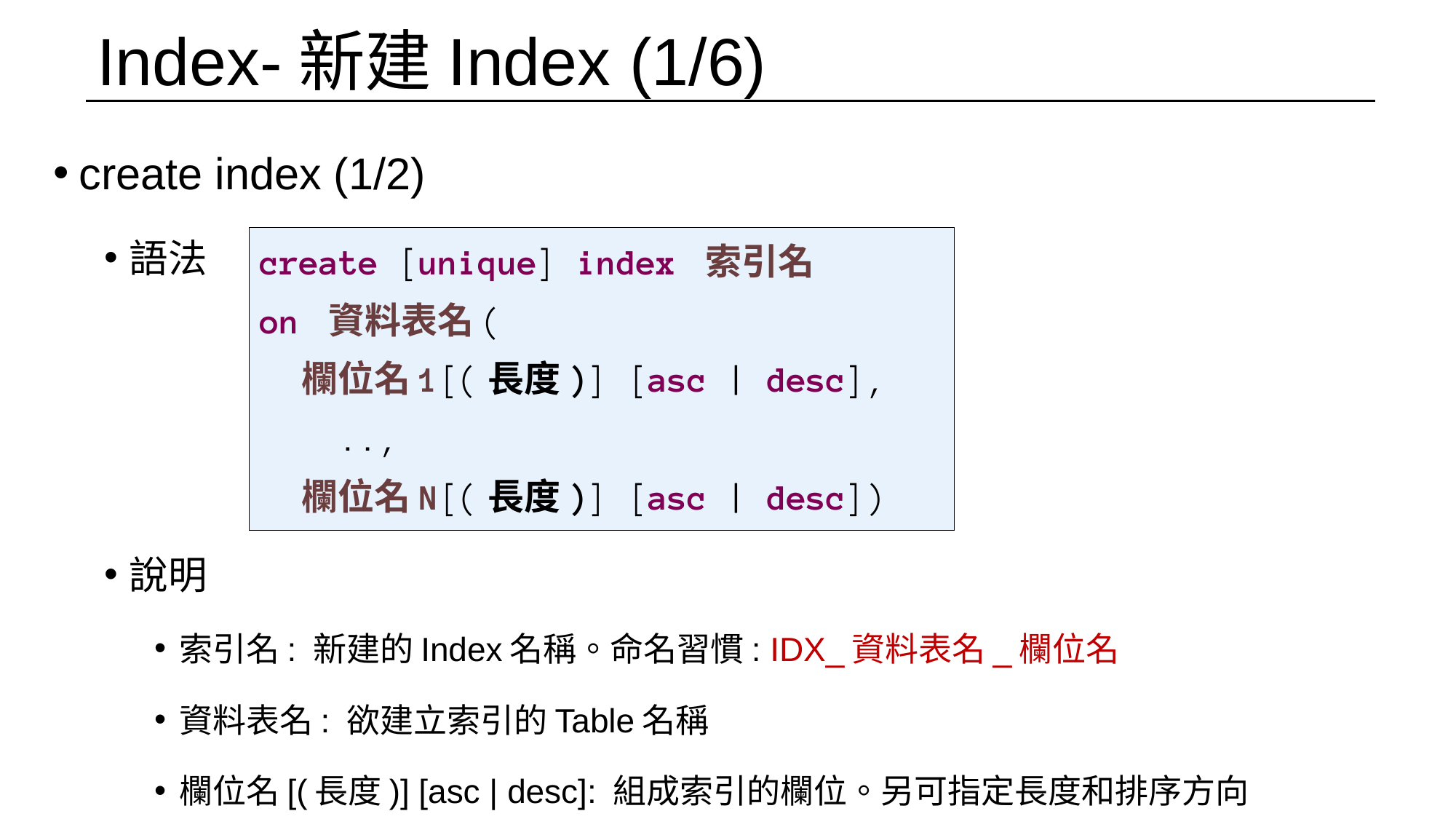

# Index-新建Index (1/6)
create index (1/2)
語法

說明
索引名: 新建的Index名稱。命名習慣: IDX_資料表名_欄位名
資料表名: 欲建立索引的Table名稱
欄位名[(長度)] [asc | desc]: 組成索引的欄位。另可指定長度和排序方向
create [unique] index 索引名
on 資料表名(
    欄位名1[(長度)] [asc | desc],
    ..,
    欄位名N[(長度)] [asc | desc])